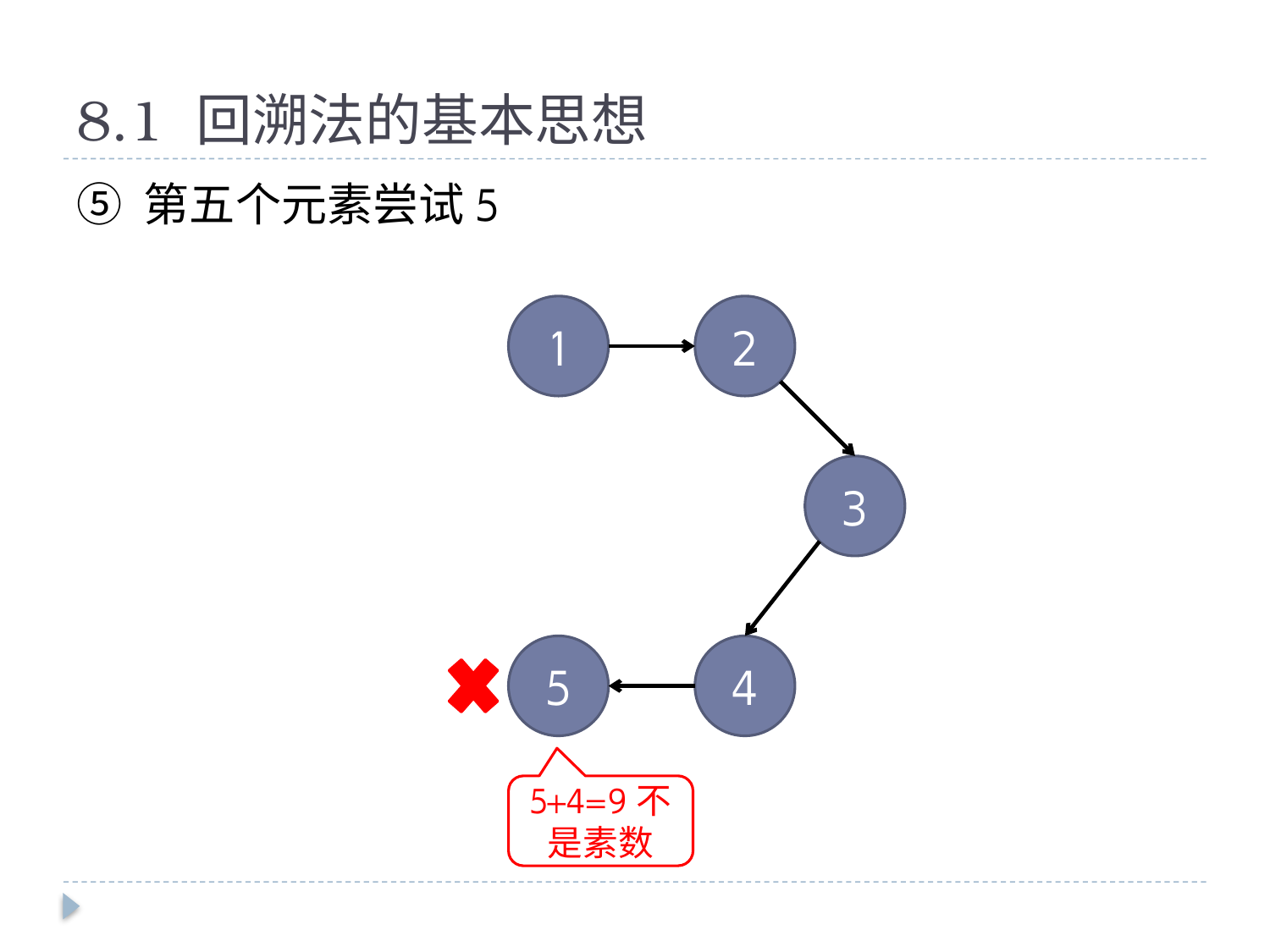

# 8.1 回溯法的基本思想
⑤ 第五个元素尝试5
1
2
3
5
4

5+4=9不是素数